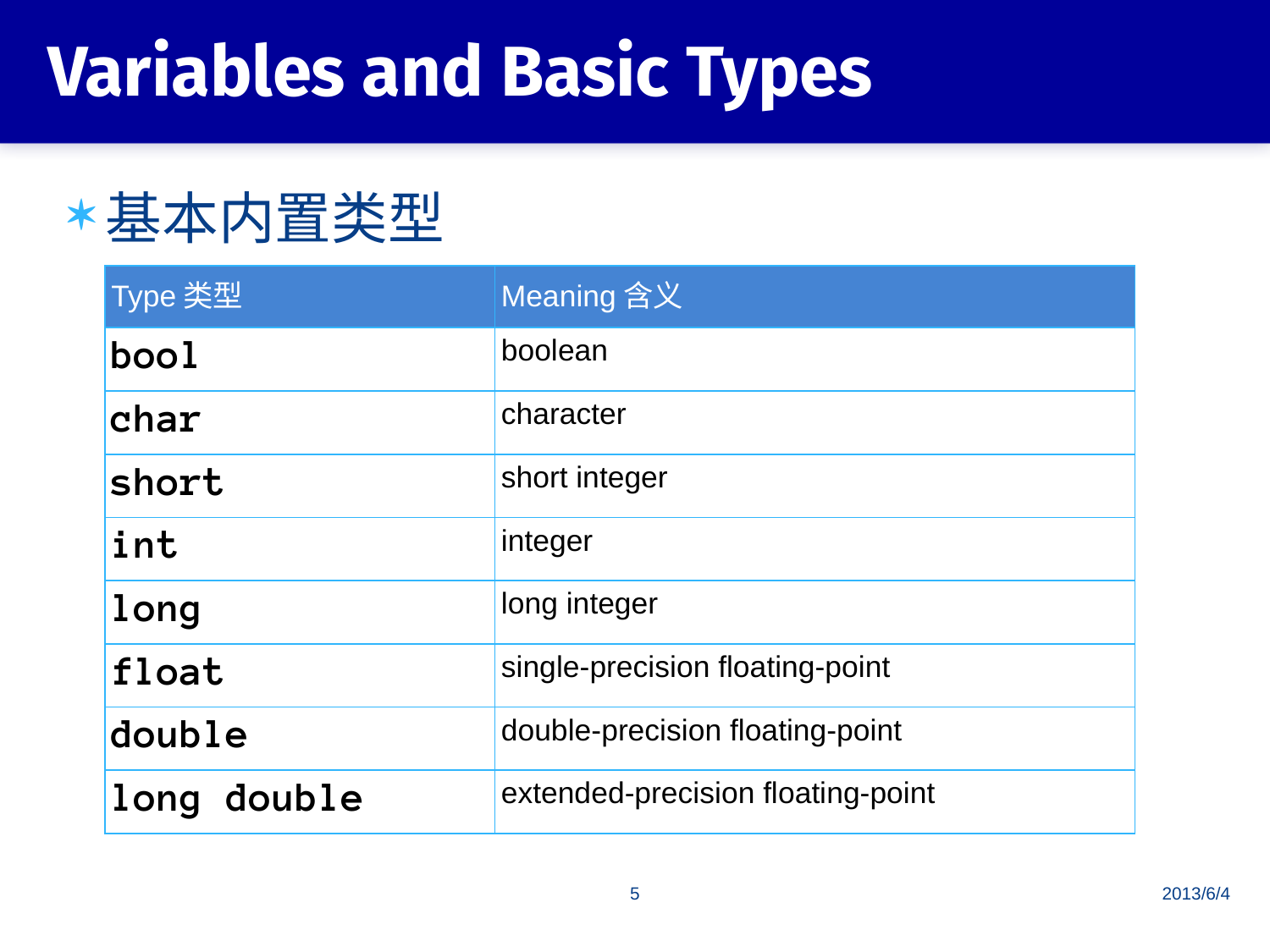

# Variables and Basic Types

基本内置类型
| Type类型 | Meaning含义 |
| --- | --- |
| bool | boolean |
| char | character |
| short | short integer |
| int | integer |
| long | long integer |
| float | single-precision floating-point |
| double | double-precision floating-point |
| long double | extended-precision floating-point |
5
2013/6/4